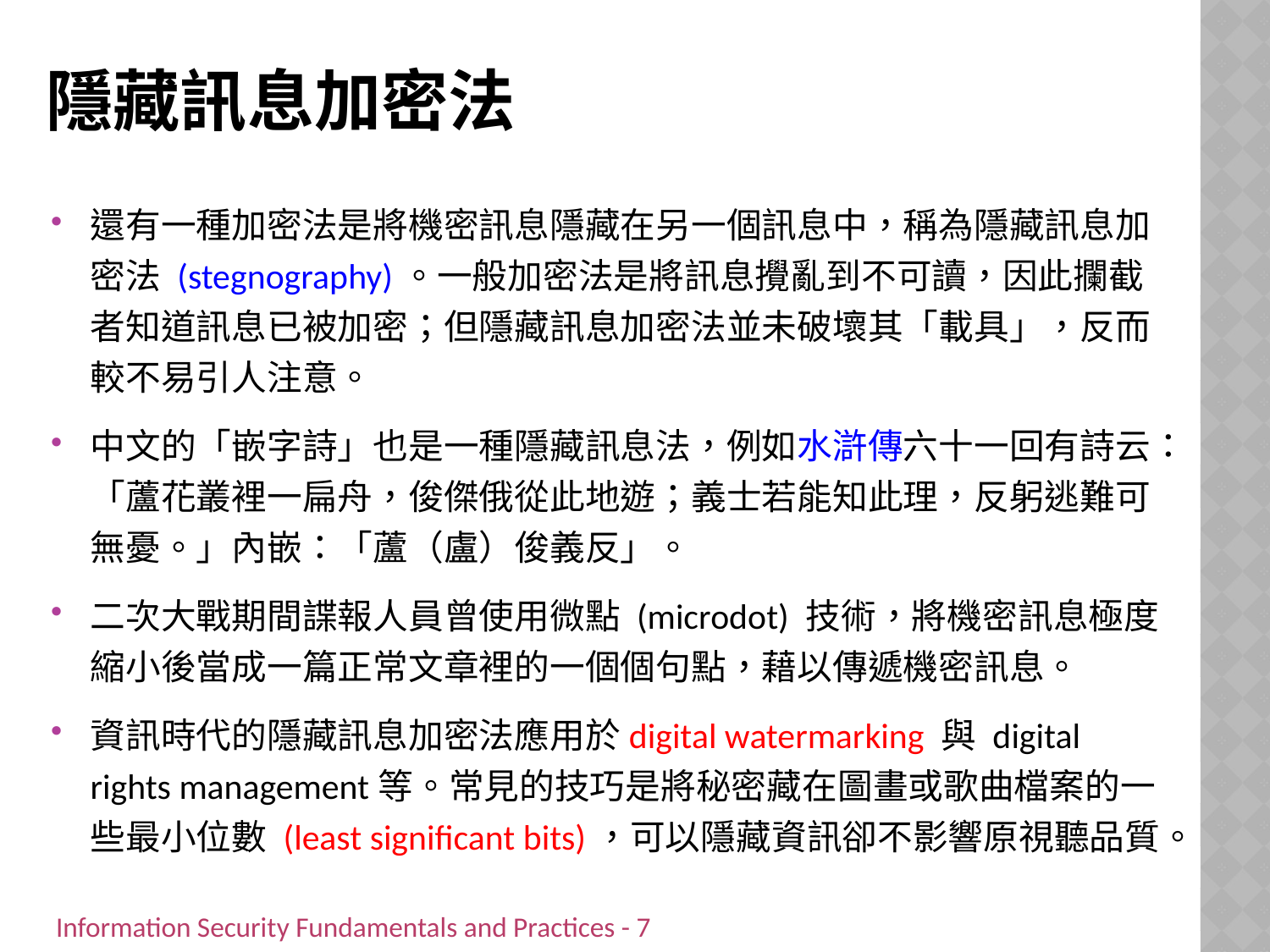

# 隱藏訊息加密法
還有一種加密法是將機密訊息隱藏在另一個訊息中，稱為隱藏訊息加密法 (stegnography)。一般加密法是將訊息攪亂到不可讀，因此攔截者知道訊息已被加密；但隱藏訊息加密法並未破壞其「載具」，反而較不易引人注意。
中文的「嵌字詩」也是一種隱藏訊息法，例如水滸傳六十一回有詩云：「蘆花叢裡一扁舟，俊傑俄從此地遊；義士若能知此理，反躬逃難可無憂。」內嵌：「蘆（盧）俊義反」。
二次大戰期間諜報人員曾使用微點 (microdot) 技術，將機密訊息極度縮小後當成一篇正常文章裡的一個個句點，藉以傳遞機密訊息。
資訊時代的隱藏訊息加密法應用於digital watermarking 與 digital rights management等。常見的技巧是將秘密藏在圖畫或歌曲檔案的一些最小位數 (least significant bits)，可以隱藏資訊卻不影響原視聽品質。